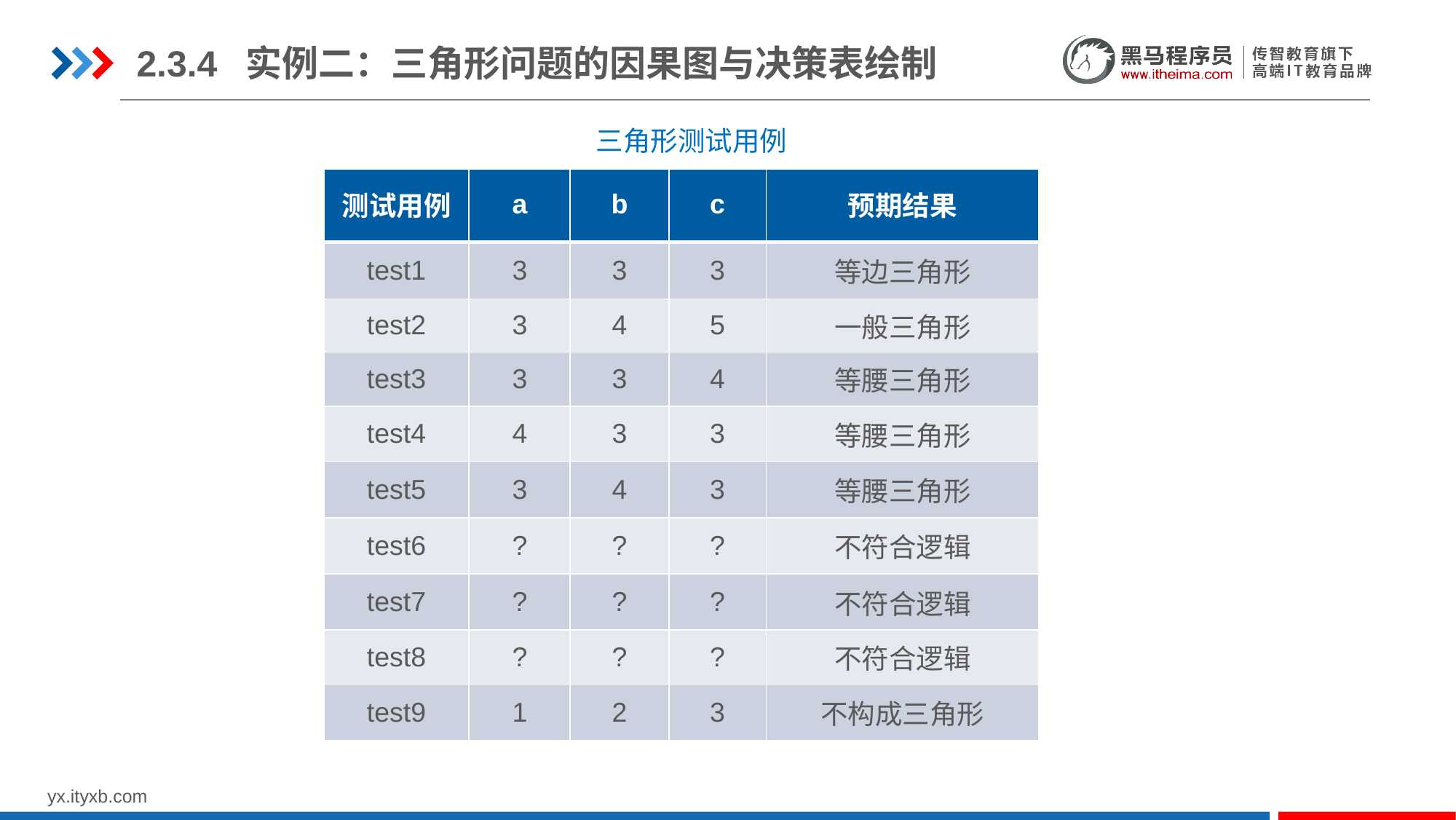

2.3.4	实例二：三角形问题的因果图与决策表绘制
三角形测试用例

| 测试用例 | a | b | c | 预期结果 |
| --- | --- | --- | --- | --- |
| test1 | 3 | 3 | 3 | 等边三角形 |
| test2 | 3 | 4 | 5 | 一般三角形 |
| test3 | 3 | 3 | 4 | 等腰三角形 |
| test4 | 4 | 3 | 3 | 等腰三角形 |
| test5 | 3 | 4 | 3 | 等腰三角形 |
| test6 | ? | ? | ? | 不符合逻辑 |
| test7 | ? | ? | ? | 不符合逻辑 |
| test8 | ? | ? | ? | 不符合逻辑 |
| test9 | 1 | 2 | 3 | 不构成三角形 |